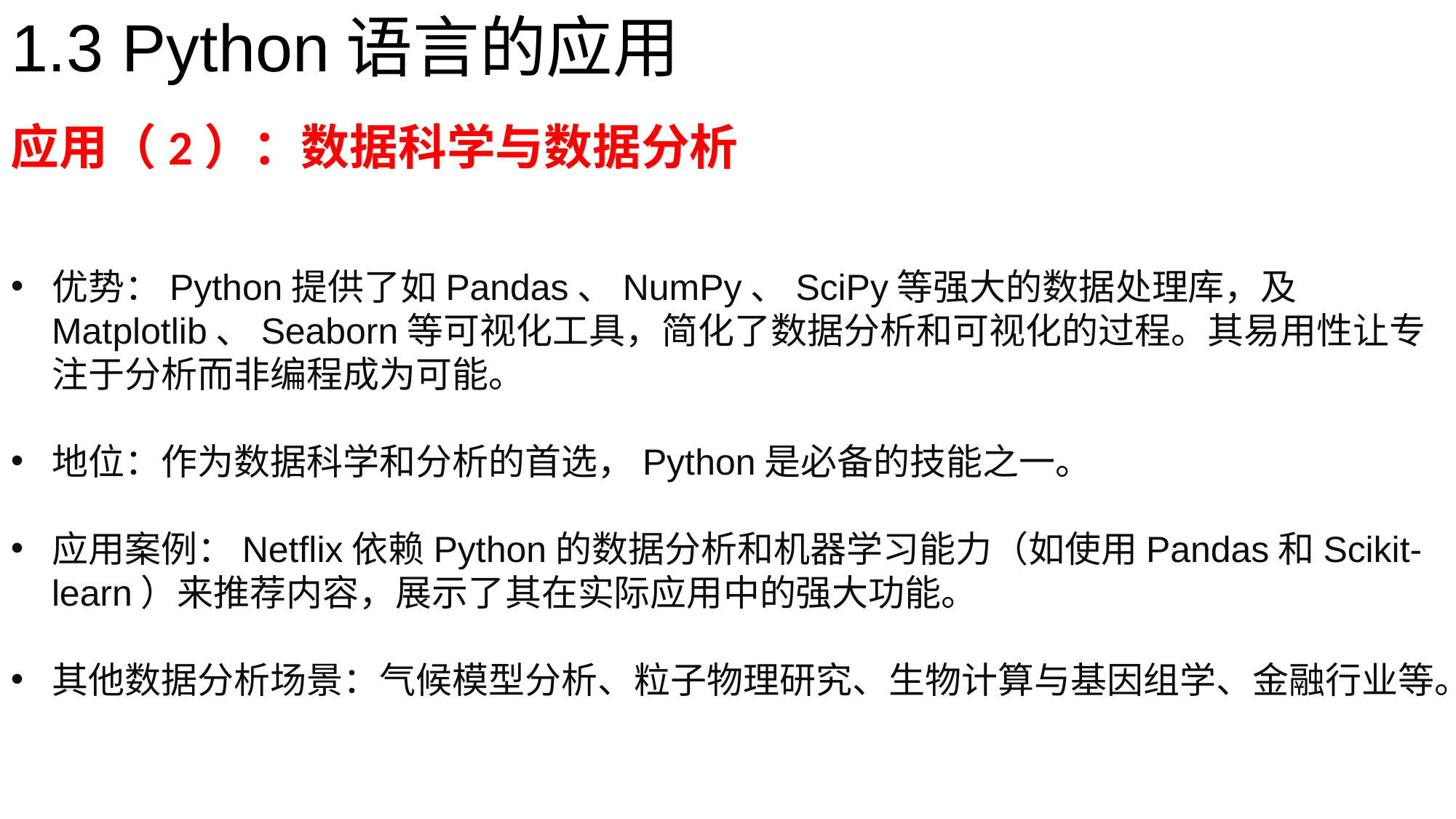

# 1.3 Python语言的应用
应用（2）：数据科学与数据分析
优势：Python提供了如Pandas、NumPy、SciPy等强大的数据处理库，及Matplotlib、Seaborn等可视化工具，简化了数据分析和可视化的过程。其易用性让专注于分析而非编程成为可能。

地位：作为数据科学和分析的首选，Python是必备的技能之一。

应用案例：Netflix依赖Python的数据分析和机器学习能力（如使用Pandas和Scikit-learn）来推荐内容，展示了其在实际应用中的强大功能。

其他数据分析场景：气候模型分析、粒子物理研究、生物计算与基因组学、金融行业等。